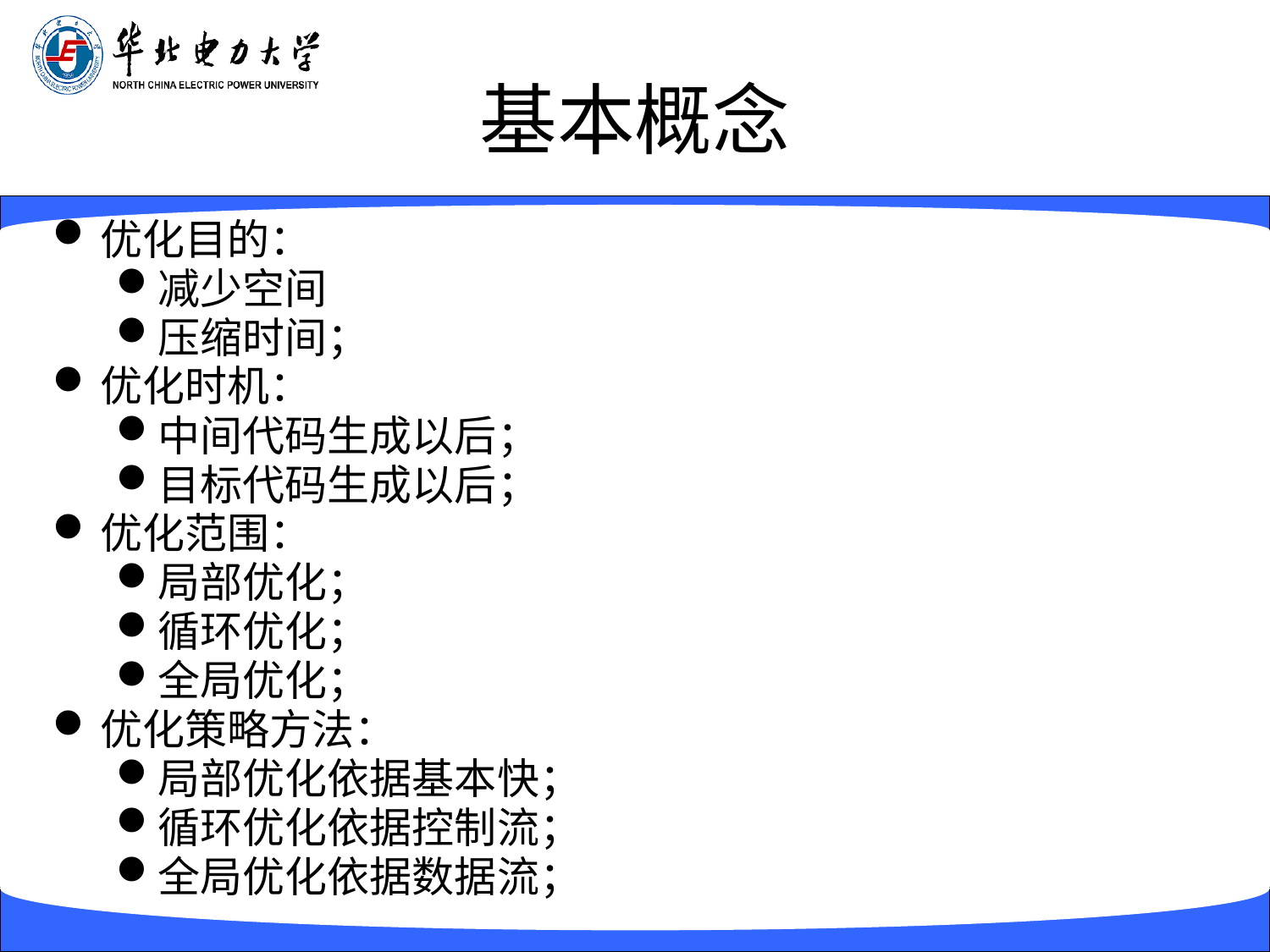

# 基本概念
优化目的：
减少空间
压缩时间；
优化时机：
中间代码生成以后；
目标代码生成以后；
优化范围：
局部优化；
循环优化；
全局优化；
优化策略方法：
局部优化依据基本快；
循环优化依据控制流；
全局优化依据数据流；